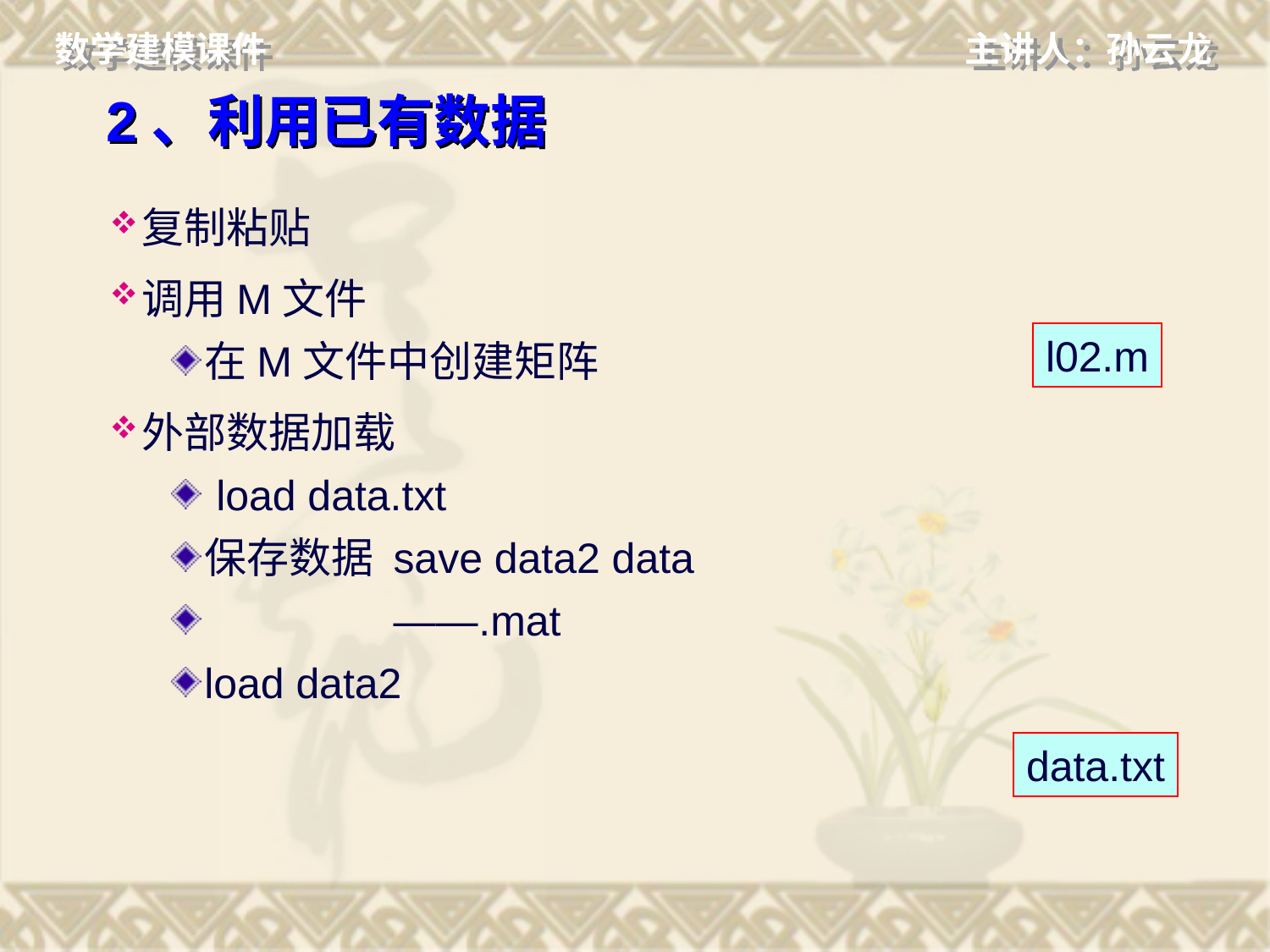

# 2、利用已有数据
复制粘贴
调用M文件
在M文件中创建矩阵
外部数据加载
 load data.txt
保存数据 save data2 data
                ——.mat
load data2
l02.m
data.txt